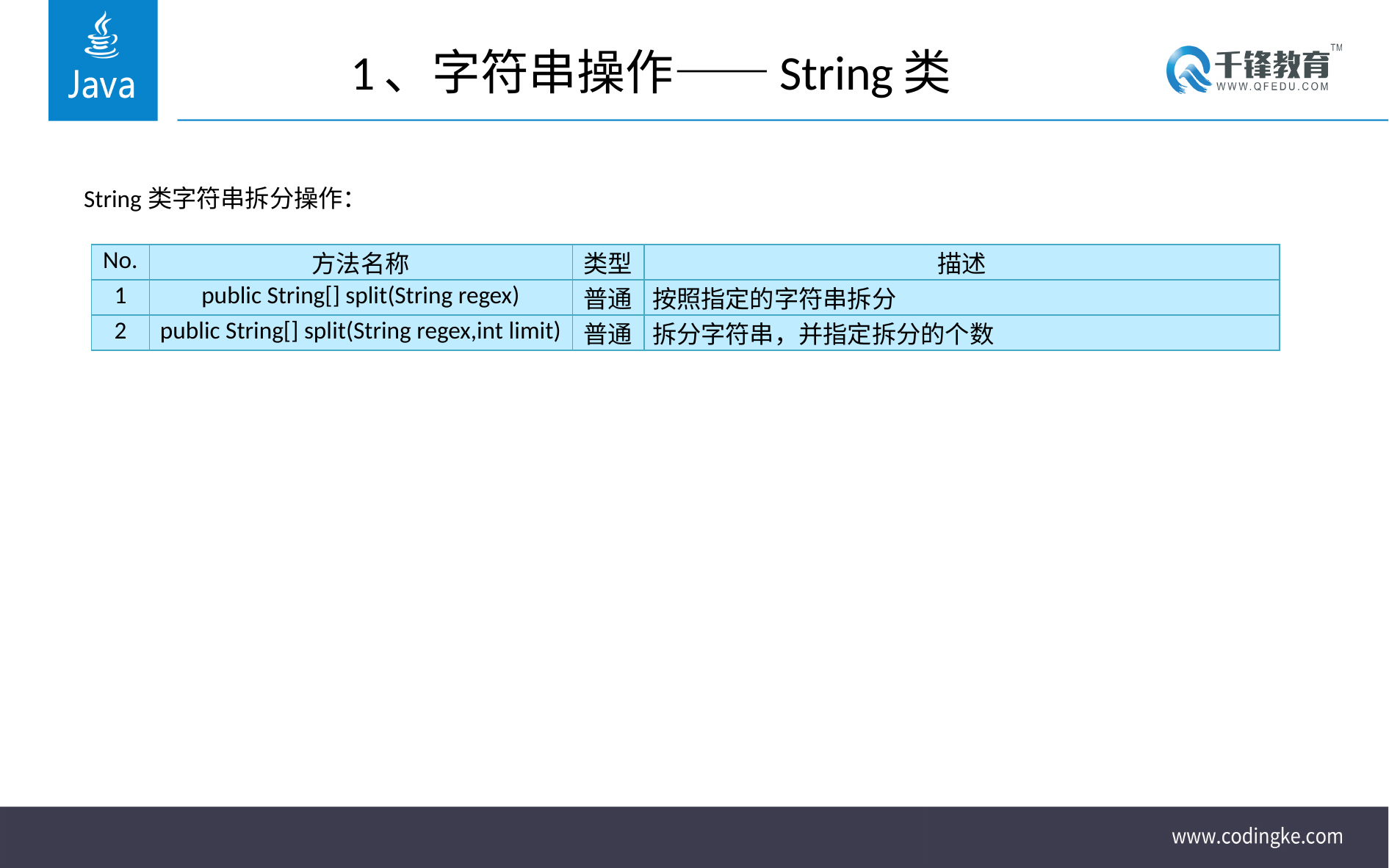

# 1、字符串操作——String类
String类字符串拆分操作：

| No. | 方法名称 | 类型 | 描述 |
| --- | --- | --- | --- |
| 1 | public String[] split(String regex) | 普通 | 按照指定的字符串拆分 |
| 2 | public String[] split(String regex,int limit) | 普通 | 拆分字符串，并指定拆分的个数 |